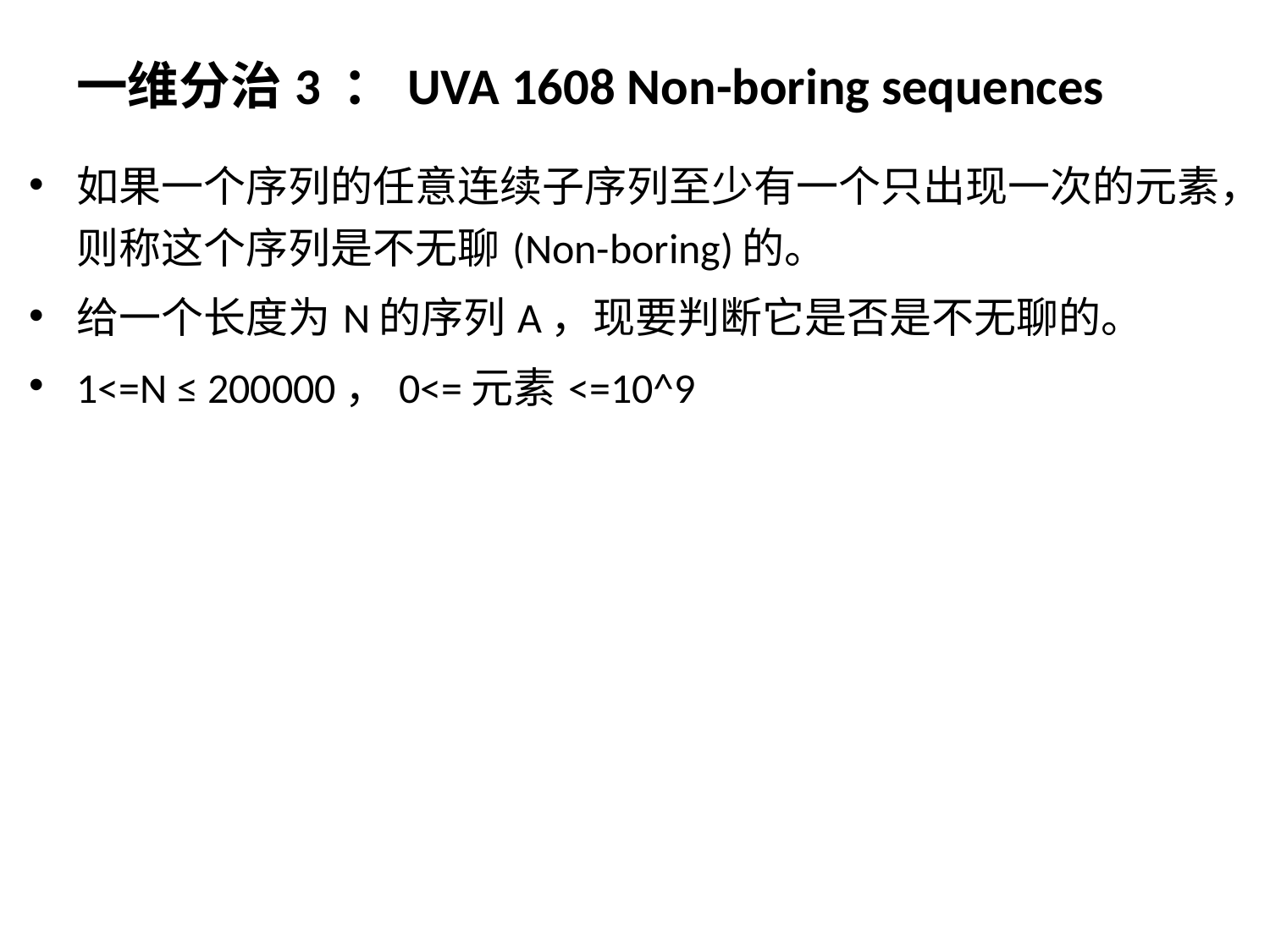

# 一维分治3 ：UVA 1608 Non-boring sequences
如果一个序列的任意连续子序列至少有一个只出现一次的元素，则称这个序列是不无聊(Non-boring)的。
给一个长度为N的序列A，现要判断它是否是不无聊的。
1<=N ≤ 200000，0<=元素<=10^9
36